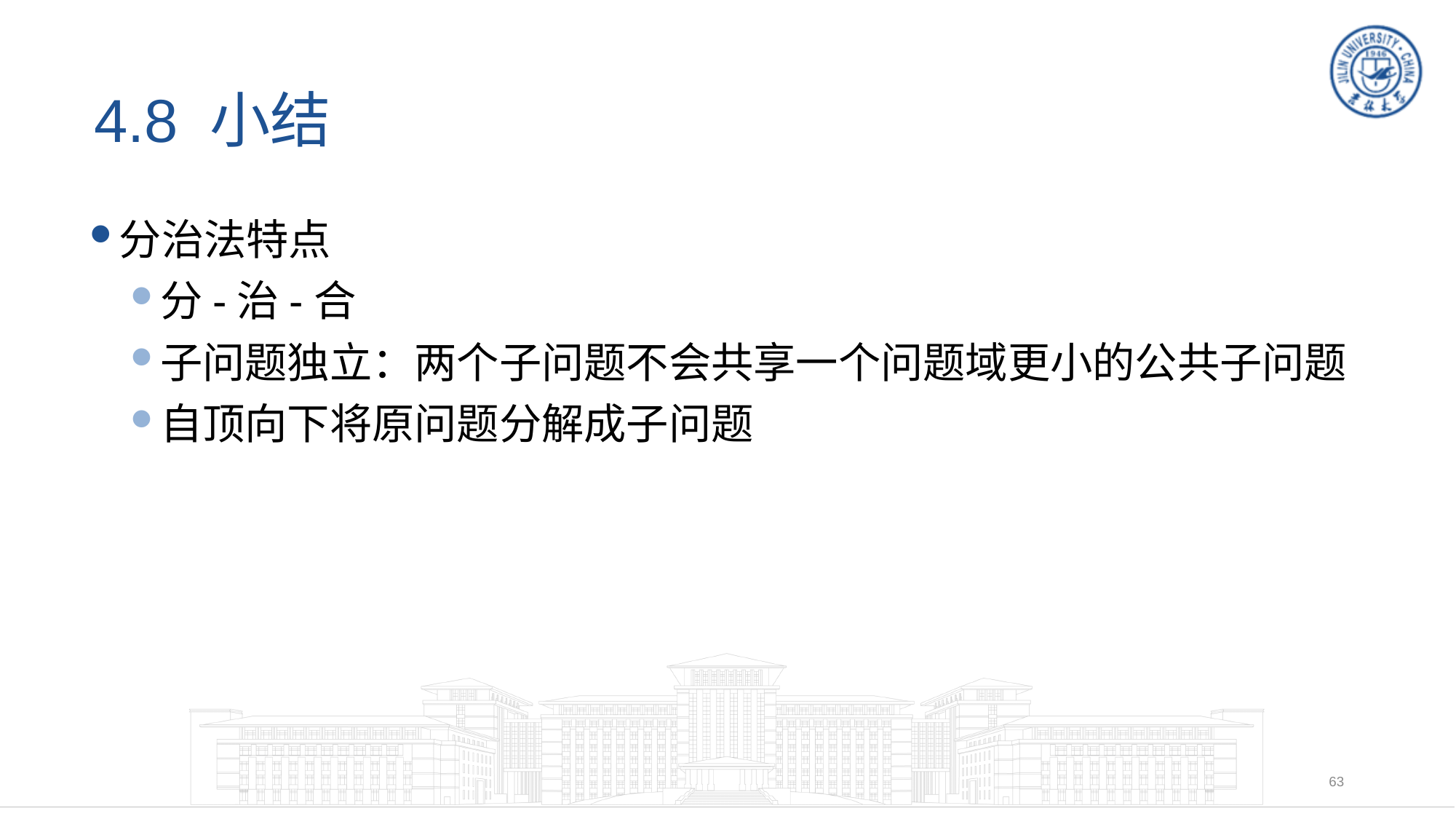

# 4.8 小结
分治法特点
分-治-合
子问题独立：两个子问题不会共享一个问题域更小的公共子问题
自顶向下将原问题分解成子问题
63